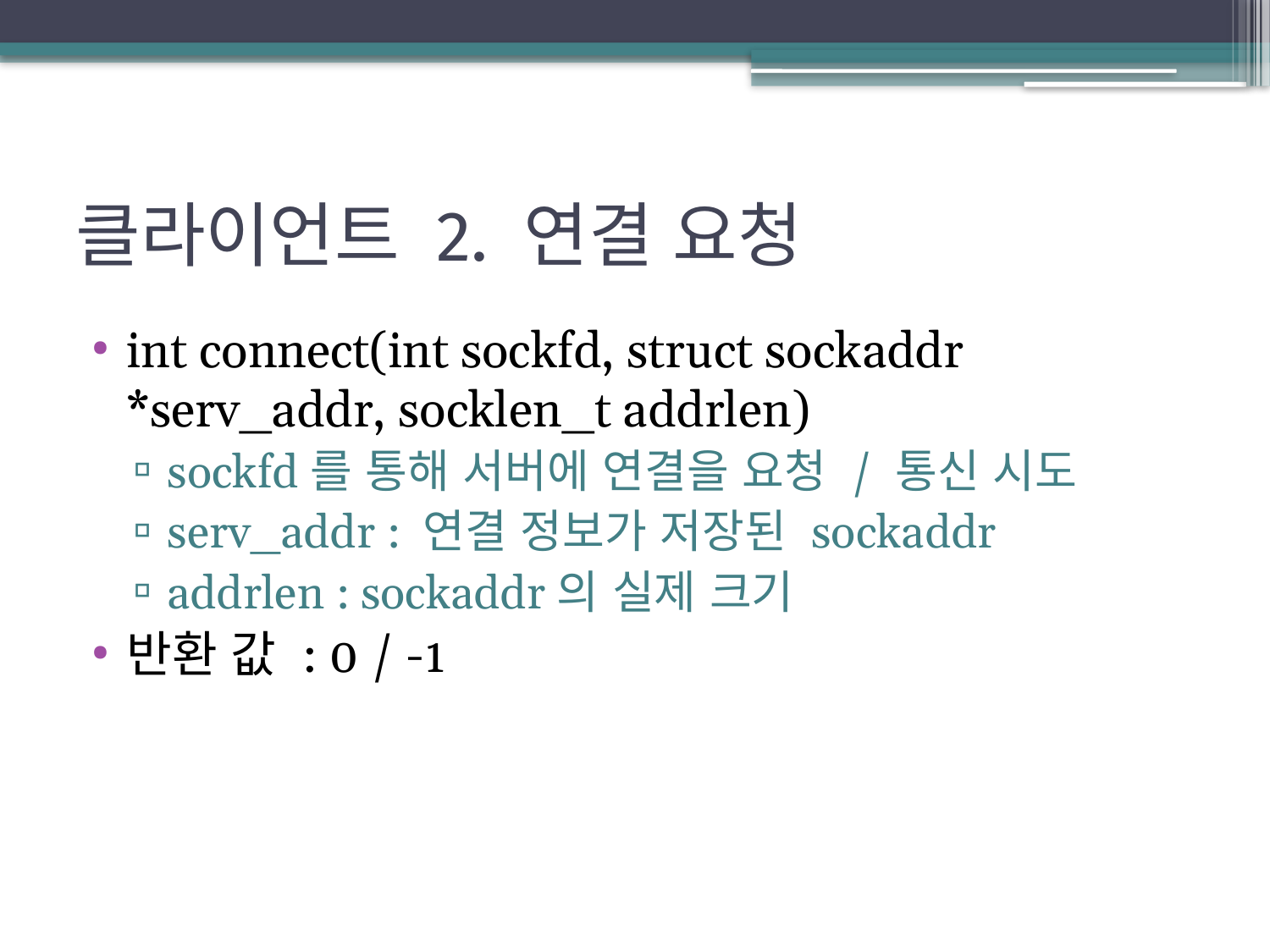

# 클라이언트 2. 연결 요청
int connect(int sockfd, struct sockaddr *serv_addr, socklen_t addrlen)
sockfd를 통해 서버에 연결을 요청 / 통신 시도
serv_addr : 연결 정보가 저장된 sockaddr
addrlen : sockaddr의 실제 크기
반환 값 : 0 / -1